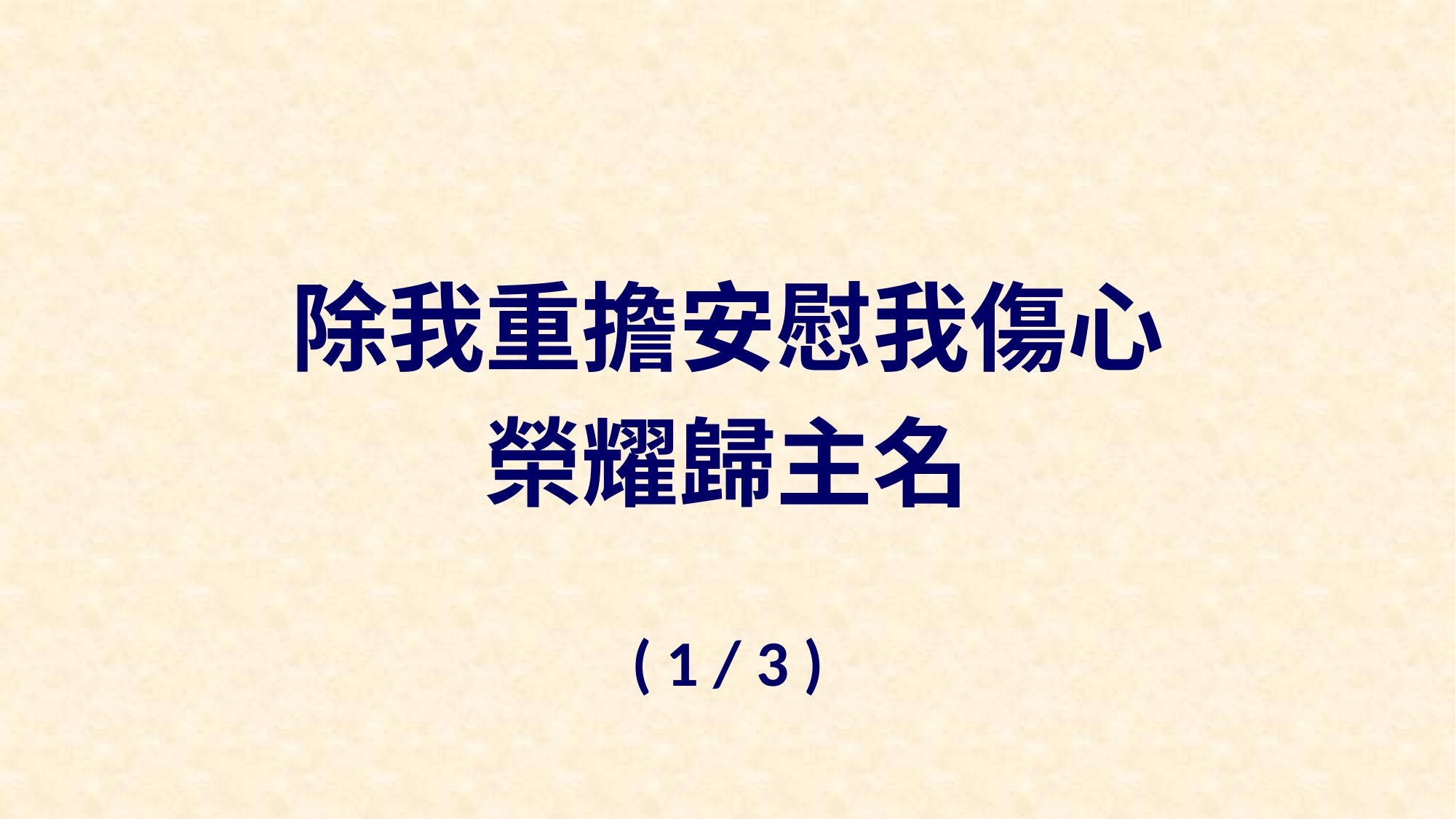

除我重擔安慰我傷心
榮耀歸主名
( 1 / 3 )